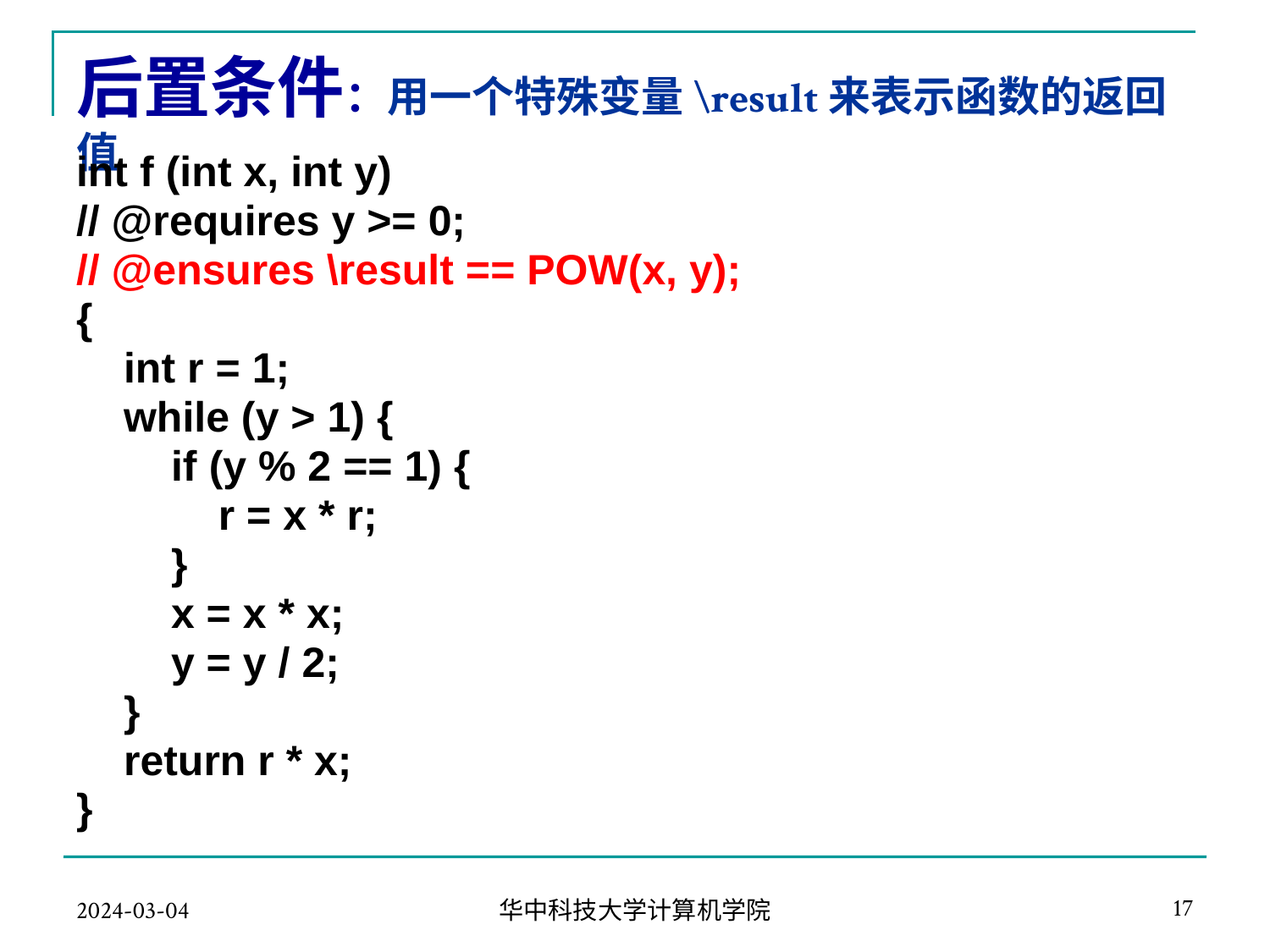

# 后置条件：用一个特殊变量\result来表示函数的返回值
int f (int x, int y)
// @requires y >= 0;
// @ensures \result == POW(x, y);
{
    int r = 1;
    while (y > 1) {
        if (y % 2 == 1) {
            r = x * r;
        }
        x = x * x;
        y = y / 2;
    }
    return r * x;
}
2024-03-04
17
华中科技大学计算机学院